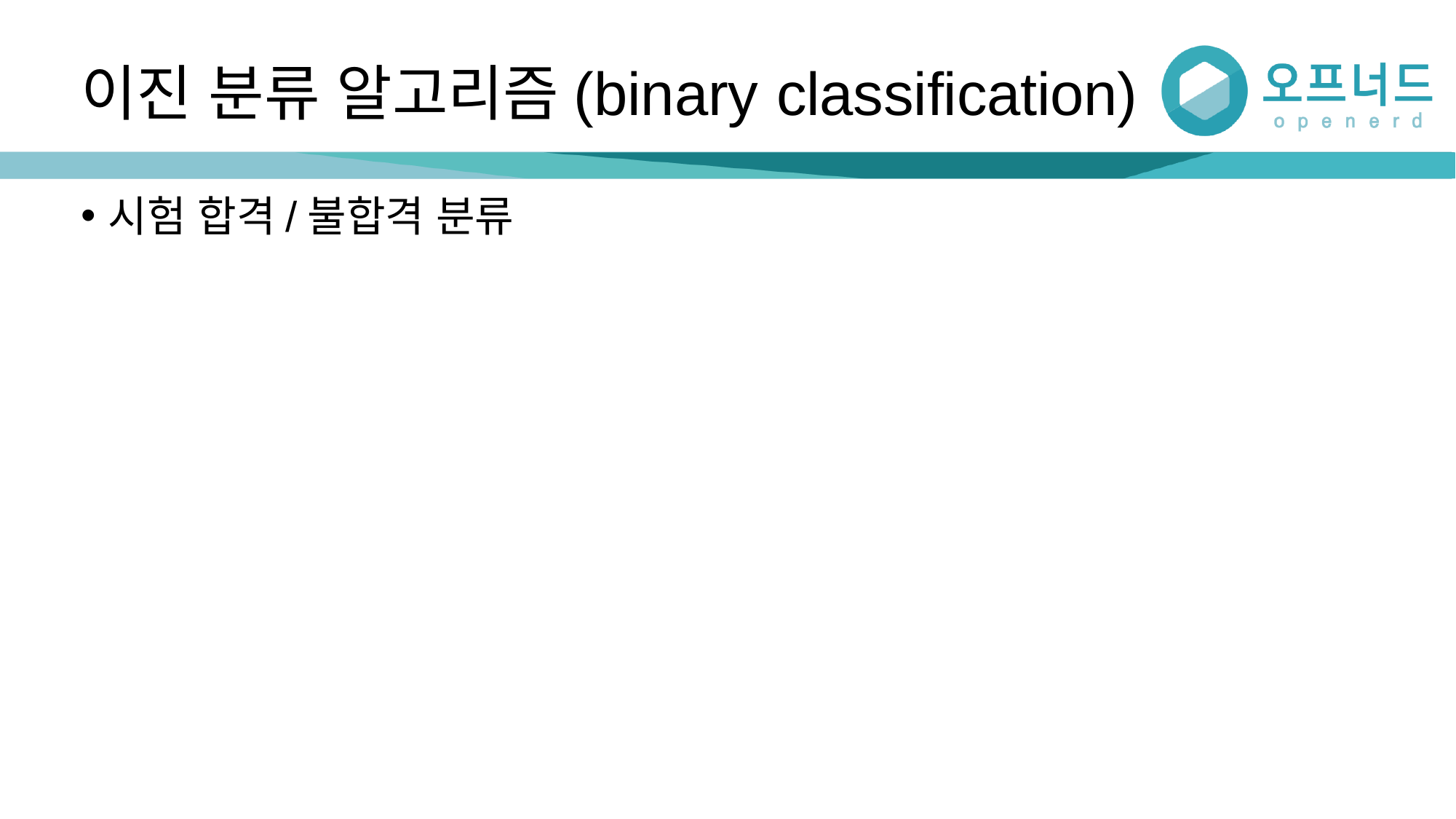

# 이진 분류 알고리즘(binary classification)
시험 합격/불합격 분류